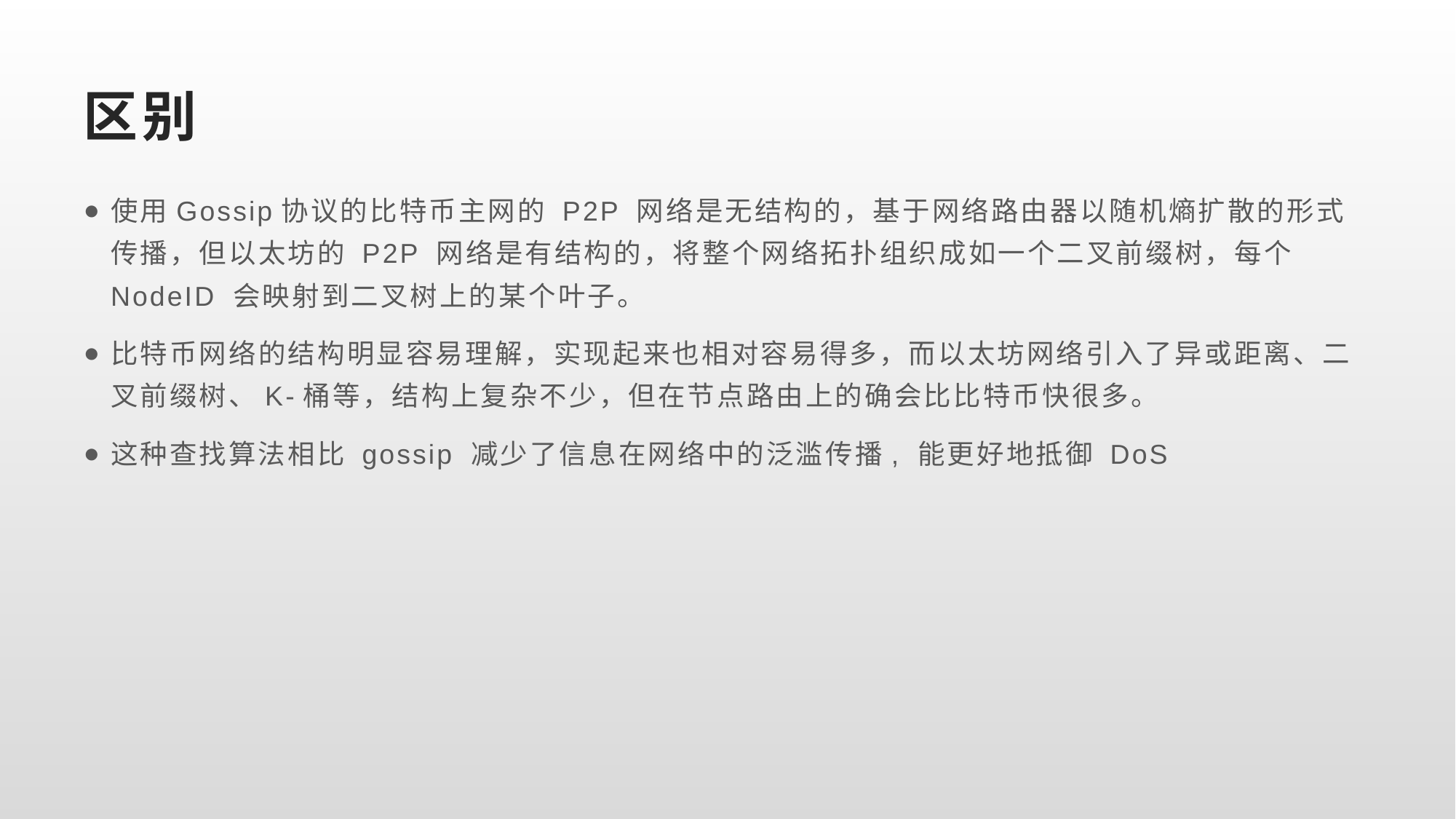

# 区别
使用Gossip协议的比特币主网的 P2P 网络是无结构的，基于网络路由器以随机熵扩散的形式传播，但以太坊的 P2P 网络是有结构的，将整个网络拓扑组织成如一个二叉前缀树，每个 NodeID 会映射到二叉树上的某个叶子。
比特币网络的结构明显容易理解，实现起来也相对容易得多，而以太坊网络引入了异或距离、二叉前缀树、K-桶等，结构上复杂不少，但在节点路由上的确会比比特币快很多。
这种查找算法相⽐ gossip 减少了信息在⽹络中的泛滥传播, 能更好地抵御 DoS